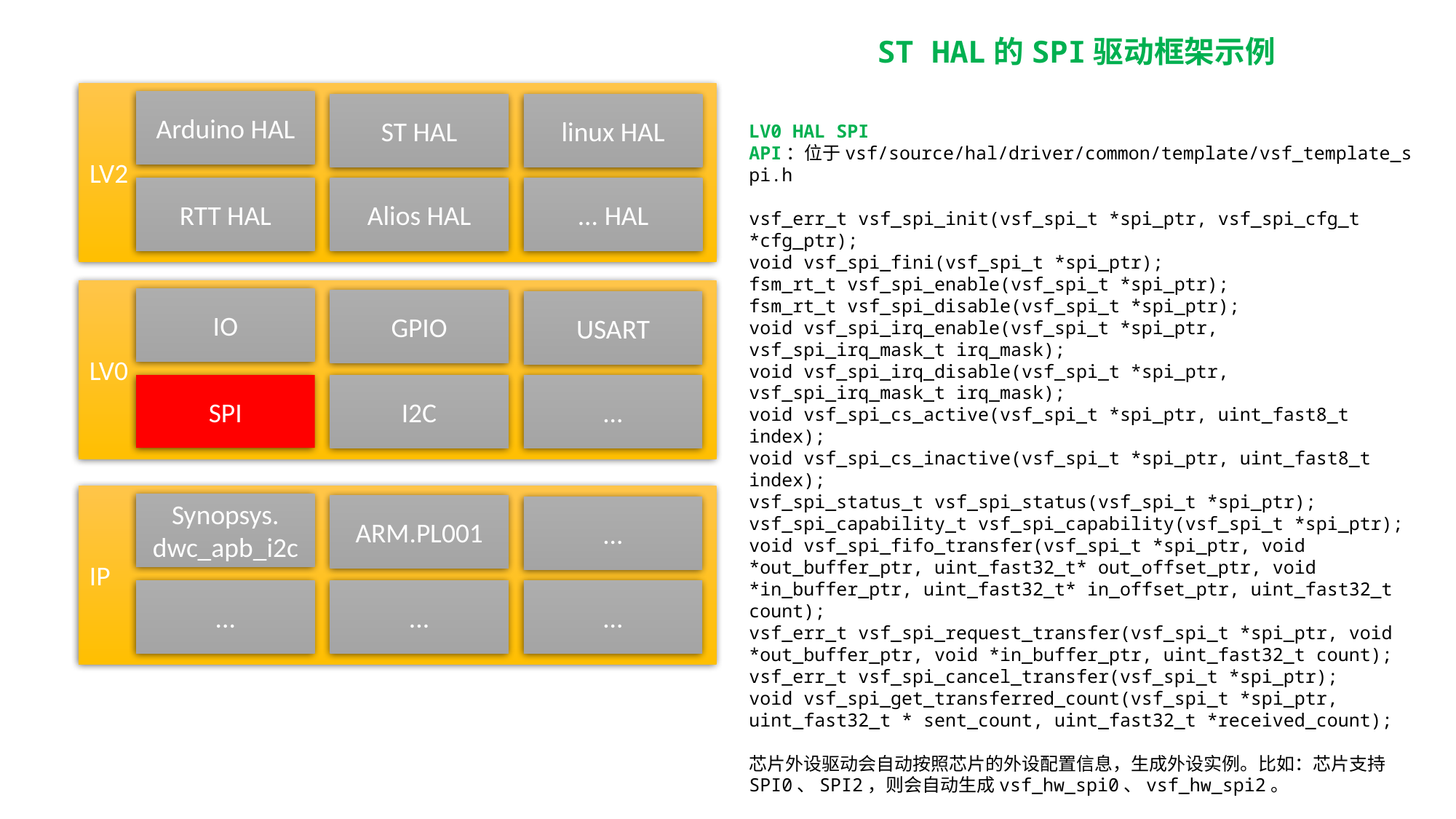

ST HAL的SPI驱动框架示例
LV2
Arduino HAL
ST HAL
linux HAL
LV0 HAL SPI API：位于vsf/source/hal/driver/common/template/vsf_template_spi.h

vsf_err_t vsf_spi_init(vsf_spi_t *spi_ptr, vsf_spi_cfg_t *cfg_ptr);
void vsf_spi_fini(vsf_spi_t *spi_ptr);
fsm_rt_t vsf_spi_enable(vsf_spi_t *spi_ptr);
fsm_rt_t vsf_spi_disable(vsf_spi_t *spi_ptr);
void vsf_spi_irq_enable(vsf_spi_t *spi_ptr, vsf_spi_irq_mask_t irq_mask);
void vsf_spi_irq_disable(vsf_spi_t *spi_ptr, vsf_spi_irq_mask_t irq_mask);
void vsf_spi_cs_active(vsf_spi_t *spi_ptr, uint_fast8_t index);
void vsf_spi_cs_inactive(vsf_spi_t *spi_ptr, uint_fast8_t index);
vsf_spi_status_t vsf_spi_status(vsf_spi_t *spi_ptr);
vsf_spi_capability_t vsf_spi_capability(vsf_spi_t *spi_ptr);
void vsf_spi_fifo_transfer(vsf_spi_t *spi_ptr, void *out_buffer_ptr, uint_fast32_t* out_offset_ptr, void *in_buffer_ptr, uint_fast32_t* in_offset_ptr, uint_fast32_t count);
vsf_err_t vsf_spi_request_transfer(vsf_spi_t *spi_ptr, void *out_buffer_ptr, void *in_buffer_ptr, uint_fast32_t count);
vsf_err_t vsf_spi_cancel_transfer(vsf_spi_t *spi_ptr);
void vsf_spi_get_transferred_count(vsf_spi_t *spi_ptr, uint_fast32_t * sent_count, uint_fast32_t *received_count);

芯片外设驱动会自动按照芯片的外设配置信息，生成外设实例。比如：芯片支持SPI0、SPI2，则会自动生成vsf_hw_spi0、vsf_hw_spi2。

具体API的功能，参考doxygen生成的VSF文档种的HAL部分。
RTT HAL
Alios HAL
... HAL
LV0
IO
GPIO
USART
SPI
I2C
...
IP
Synopsys.
dwc_apb_i2c
ARM.PL001
...
...
...
...